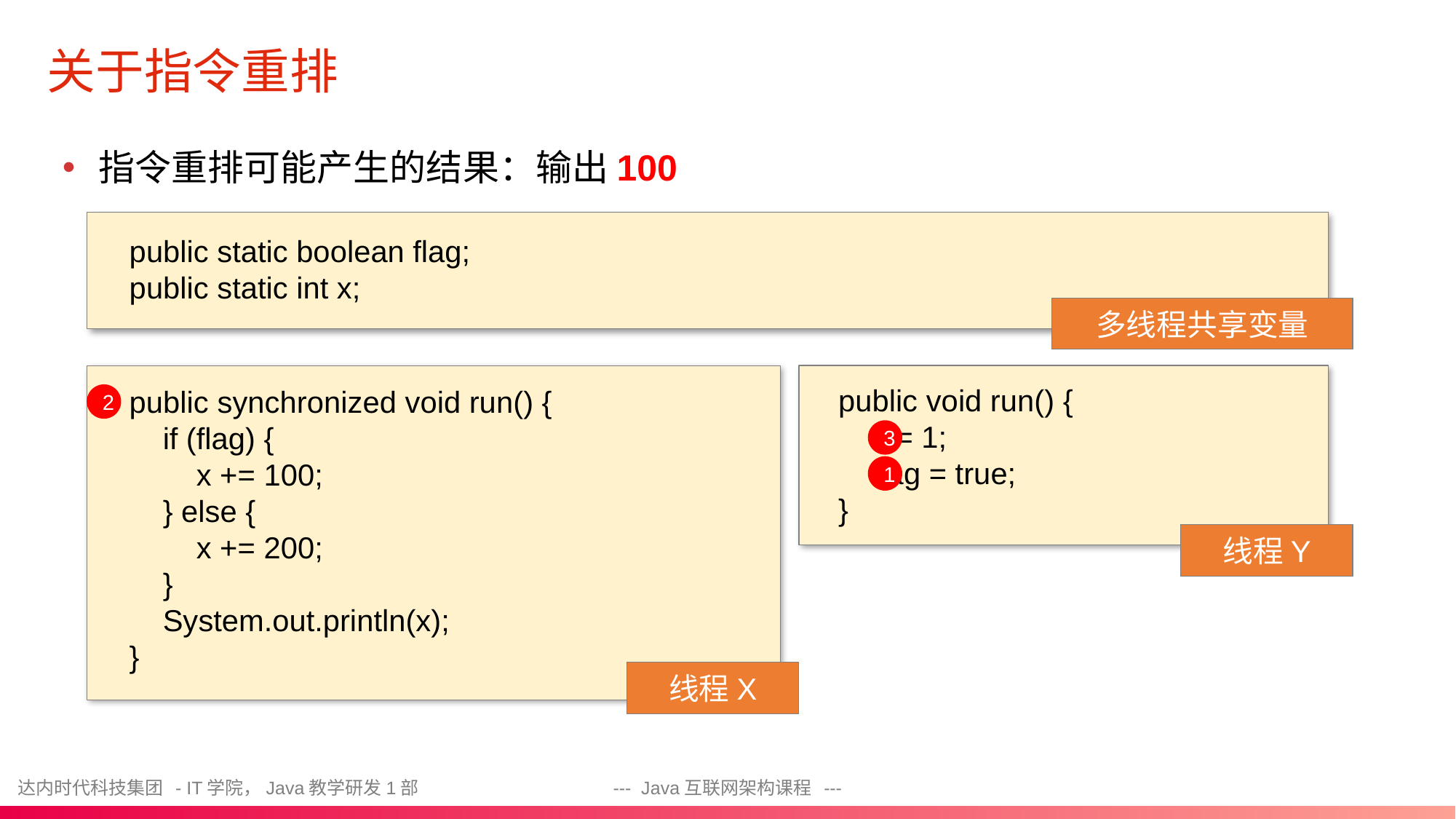

# 关于指令重排
指令重排可能产生的结果：输出100

public static boolean flag;
public static int x;
多线程共享变量

2
public void run() {
    x = 1;
    flag = true;
}
public synchronized void run() {
    if (flag) {
        x += 100;
    } else {
        x += 200;
    }
    System.out.println(x);
}
3
1
线程Y
线程X